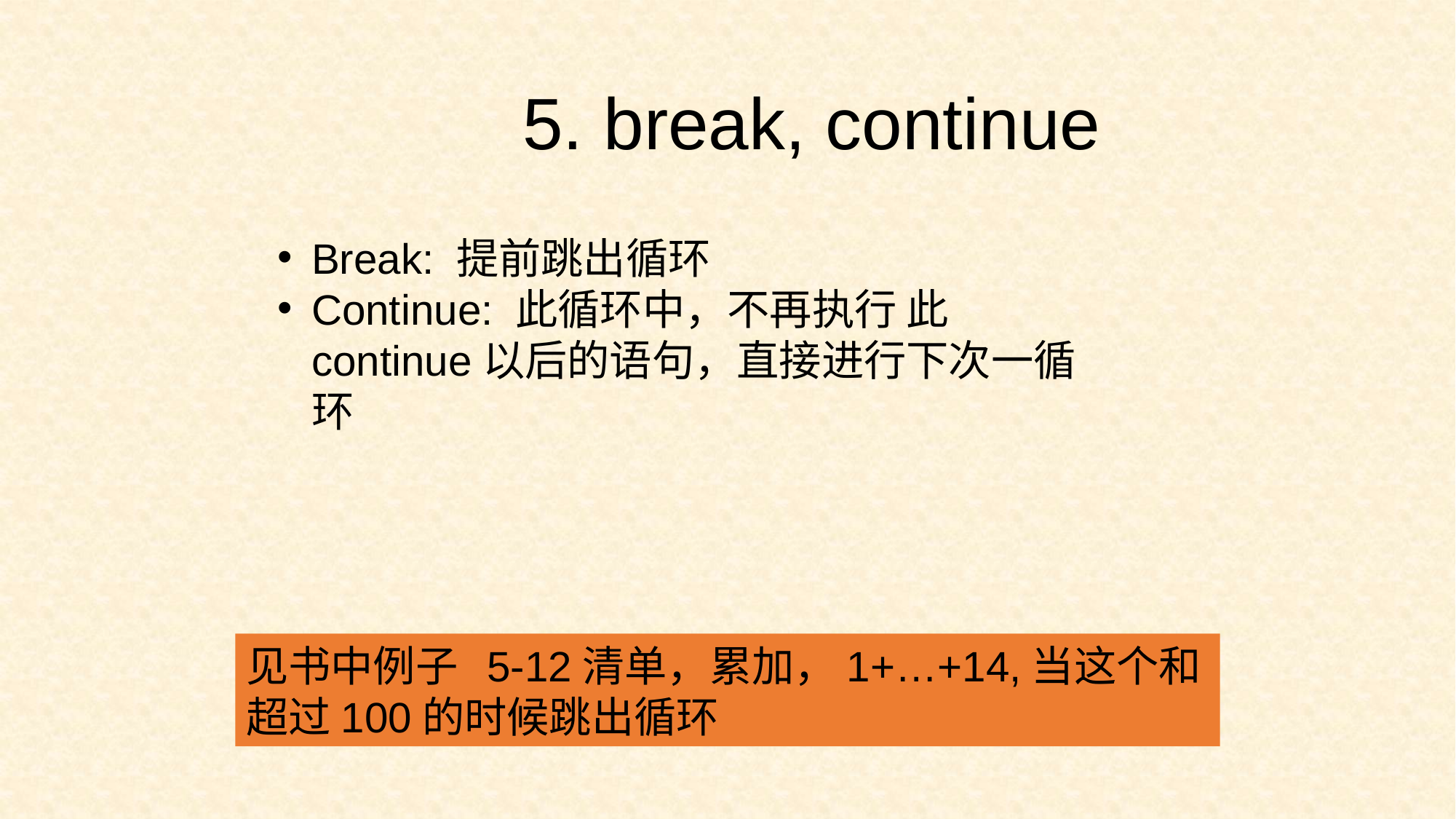

5. break, continue
Break: 提前跳出循环
Continue: 此循环中，不再执行 此continue以后的语句，直接进行下次一循环
见书中例子  5-12清单，累加，1+…+14,当这个和超过100的时候跳出循环